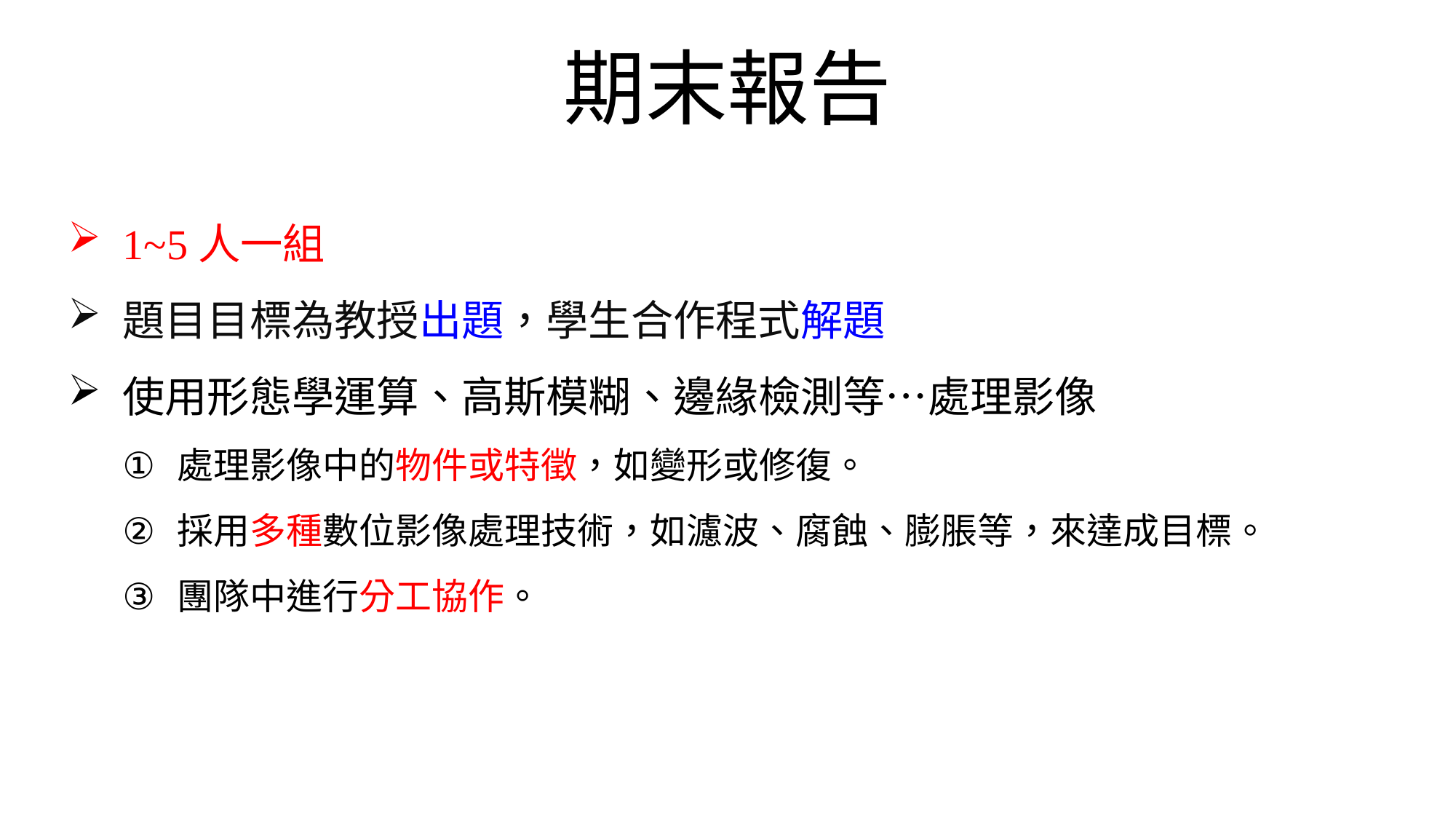

期末報告
1~5人一組
題目目標為教授出題，學生合作程式解題
使用形態學運算、高斯模糊、邊緣檢測等…處理影像
處理影像中的物件或特徵，如變形或修復。
採用多種數位影像處理技術，如濾波、腐蝕、膨脹等，來達成目標。
團隊中進行分工協作。